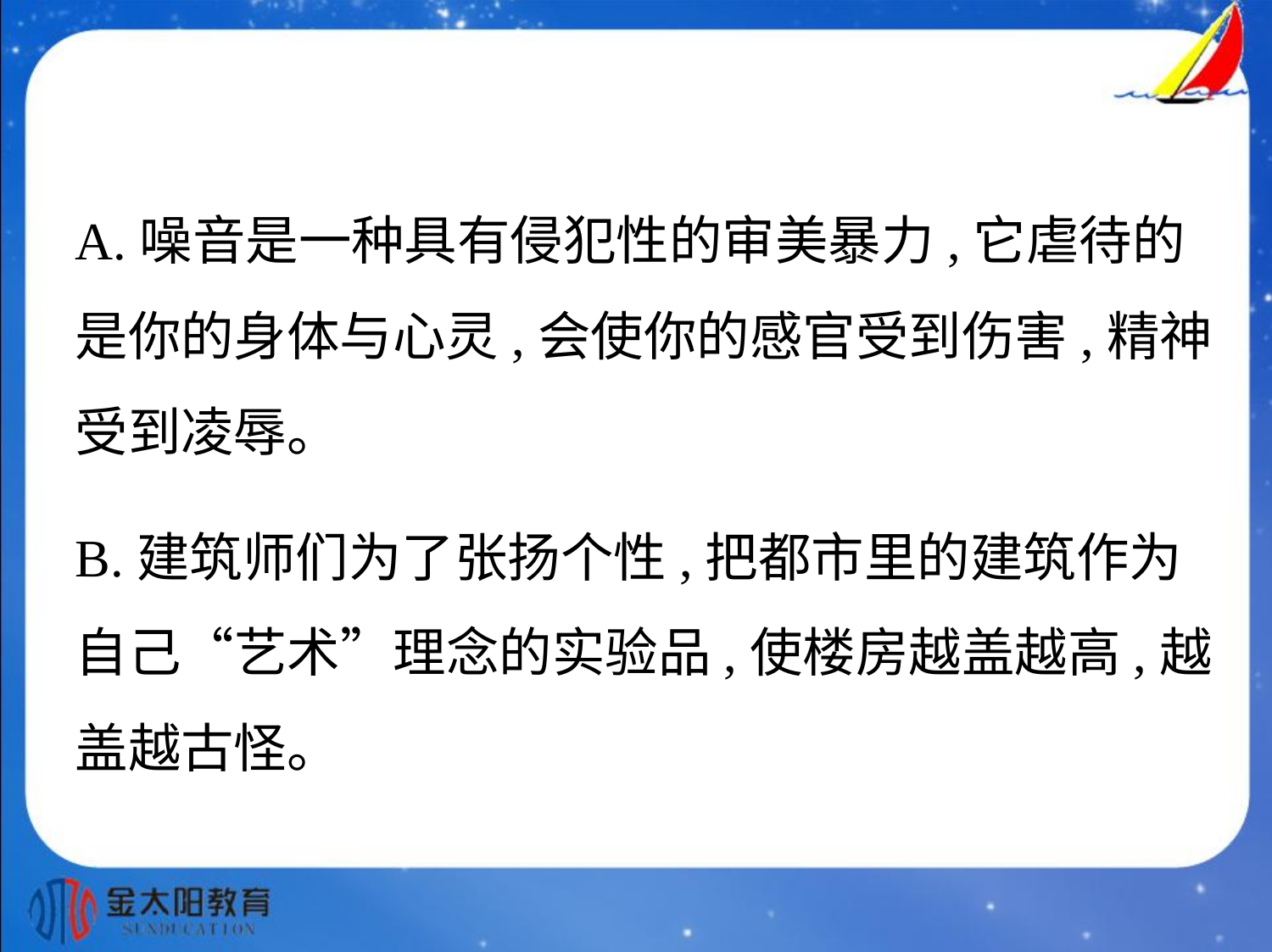

A.噪音是一种具有侵犯性的审美暴力,它虐待的
是你的身体与心灵,会使你的感官受到伤害,精神
受到凌辱。
B.建筑师们为了张扬个性,把都市里的建筑作为
自己“艺术”理念的实验品,使楼房越盖越高,越
盖越古怪。